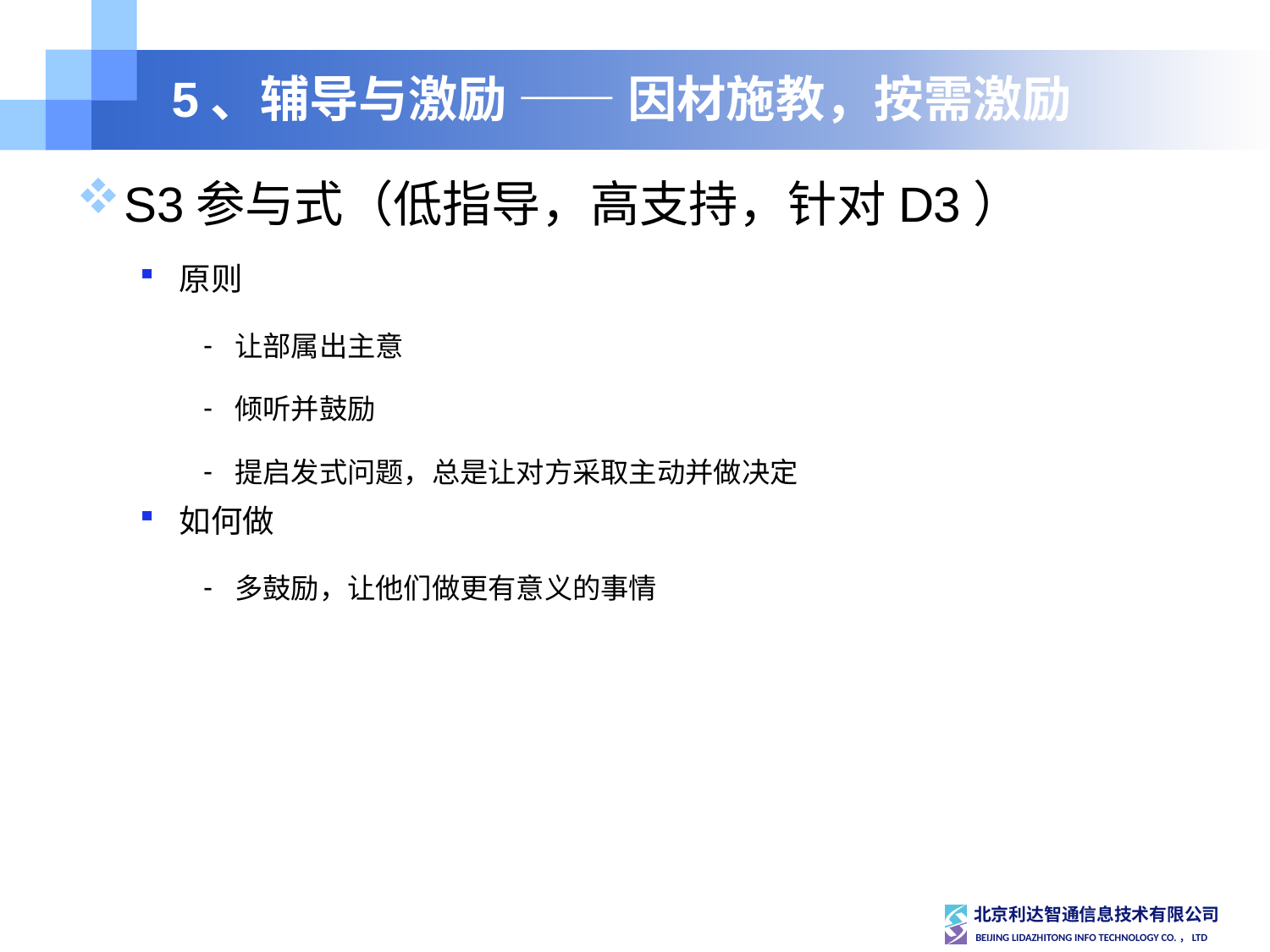

# 5、辅导与激励 —— 因材施教，按需激励
S3参与式（低指导，高支持，针对D3）
原则
让部属出主意
倾听并鼓励
提启发式问题，总是让对方采取主动并做决定
如何做
多鼓励，让他们做更有意义的事情